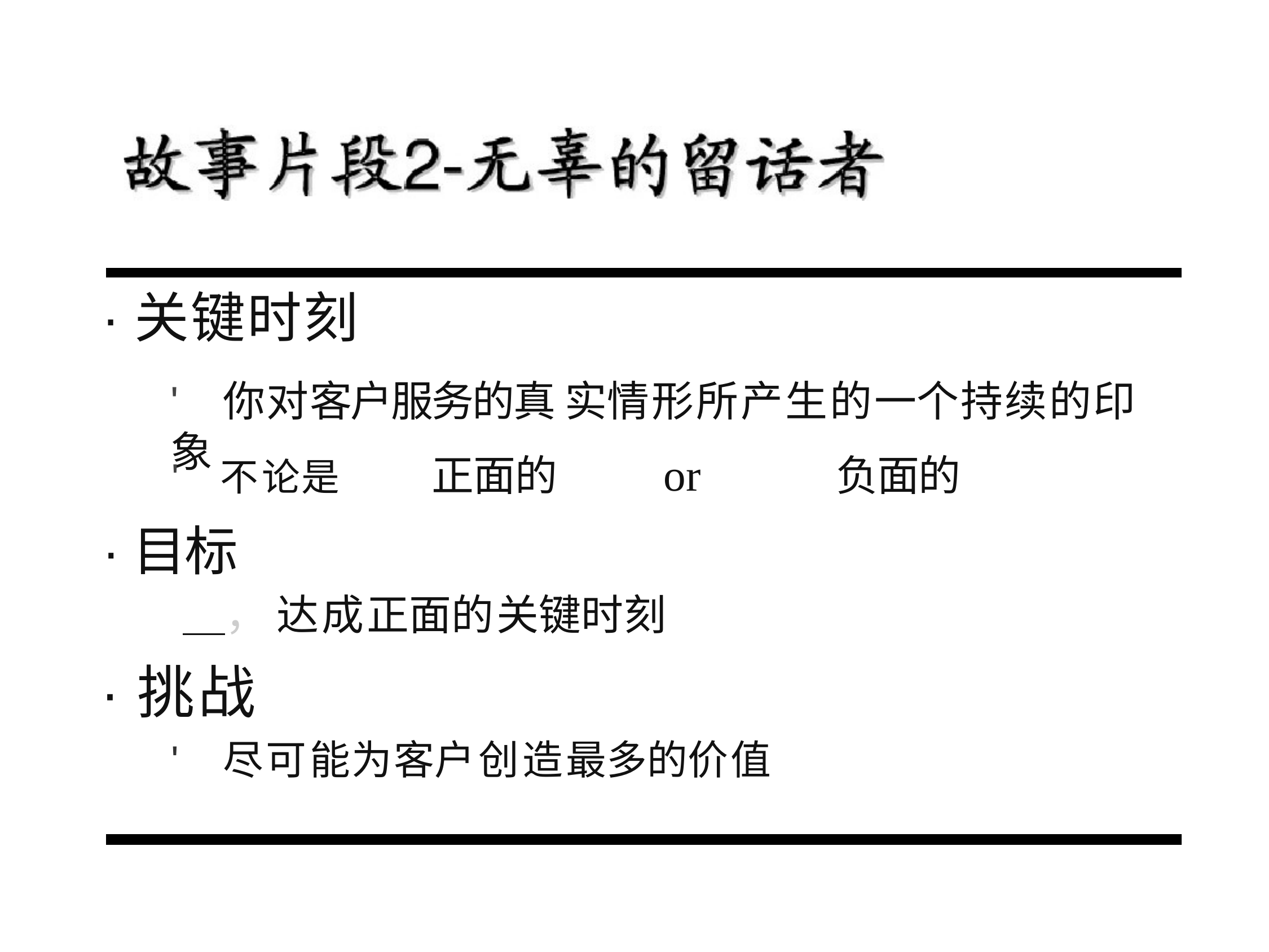

# ·关键时刻
' 你对客户服务的真 实情形所产生的一个持续的印象
' 不论是
·目标
or
正面的
负面的
＿， 达成正面的关键时刻
·挑战
' 尽可能为客户创造最多的价值